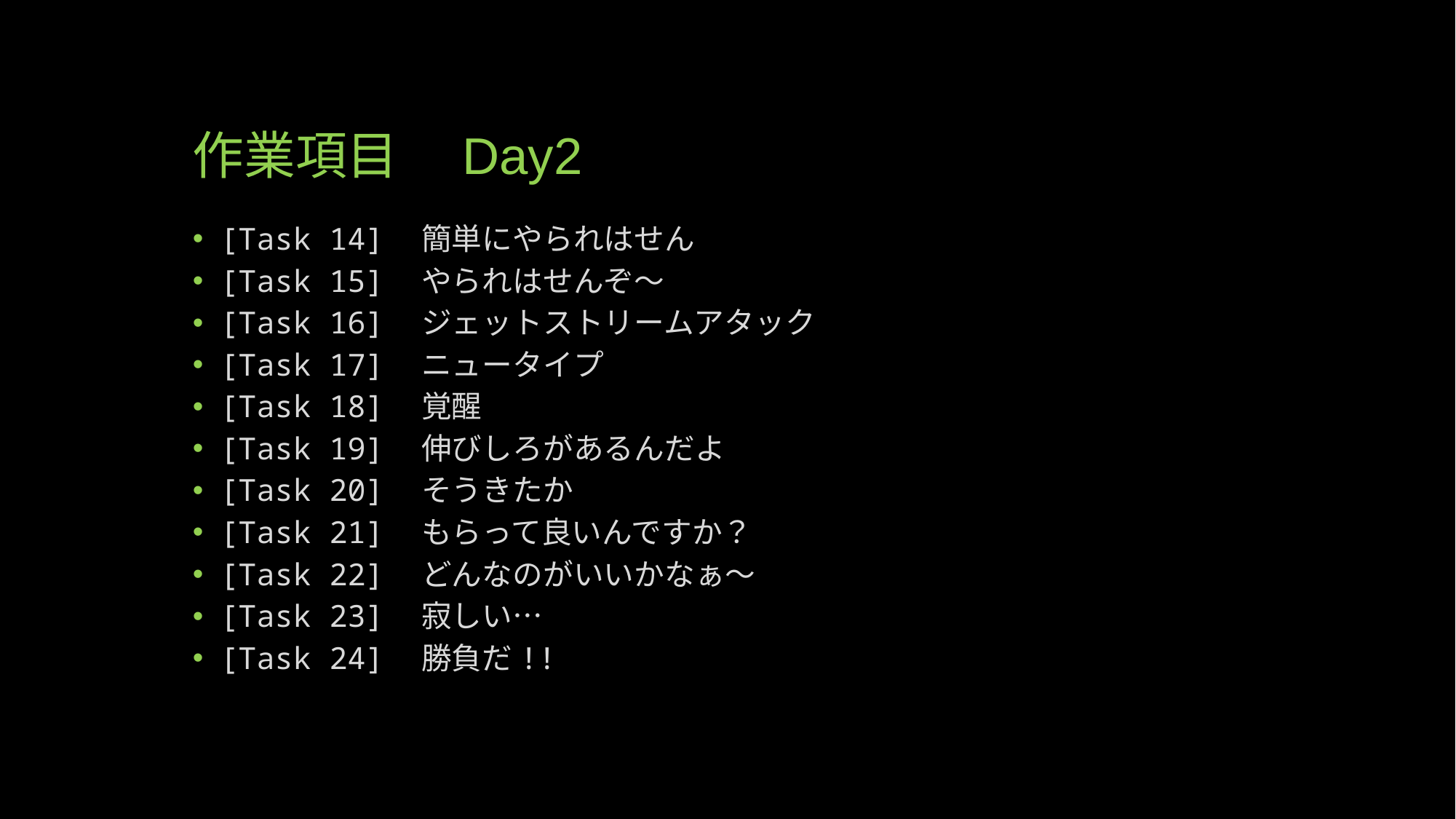

# 作業項目　Day2
[Task 14]　簡単にやられはせん
[Task 15]　やられはせんぞ～
[Task 16]　ジェットストリームアタック
[Task 17]　ニュータイプ
[Task 18]　覚醒
[Task 19]　伸びしろがあるんだよ
[Task 20]　そうきたか
[Task 21]　もらって良いんですか？
[Task 22]　どんなのがいいかなぁ～
[Task 23]　寂しい…
[Task 24]　勝負だ!!